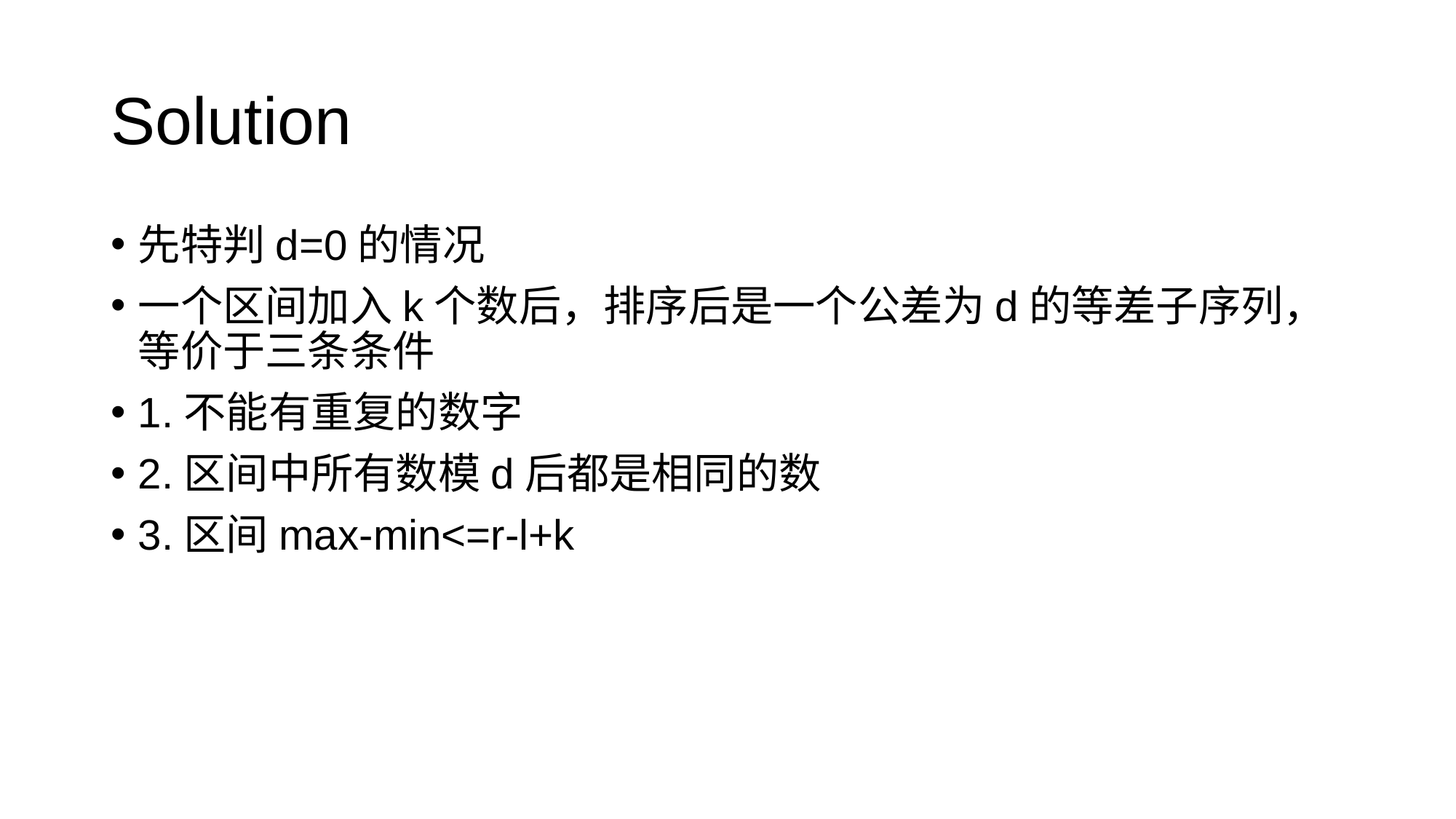

# Solution
先特判d=0的情况
一个区间加入k个数后，排序后是一个公差为d的等差子序列，等价于三条条件
1.不能有重复的数字
2.区间中所有数模d后都是相同的数
3.区间max-min<=r-l+k